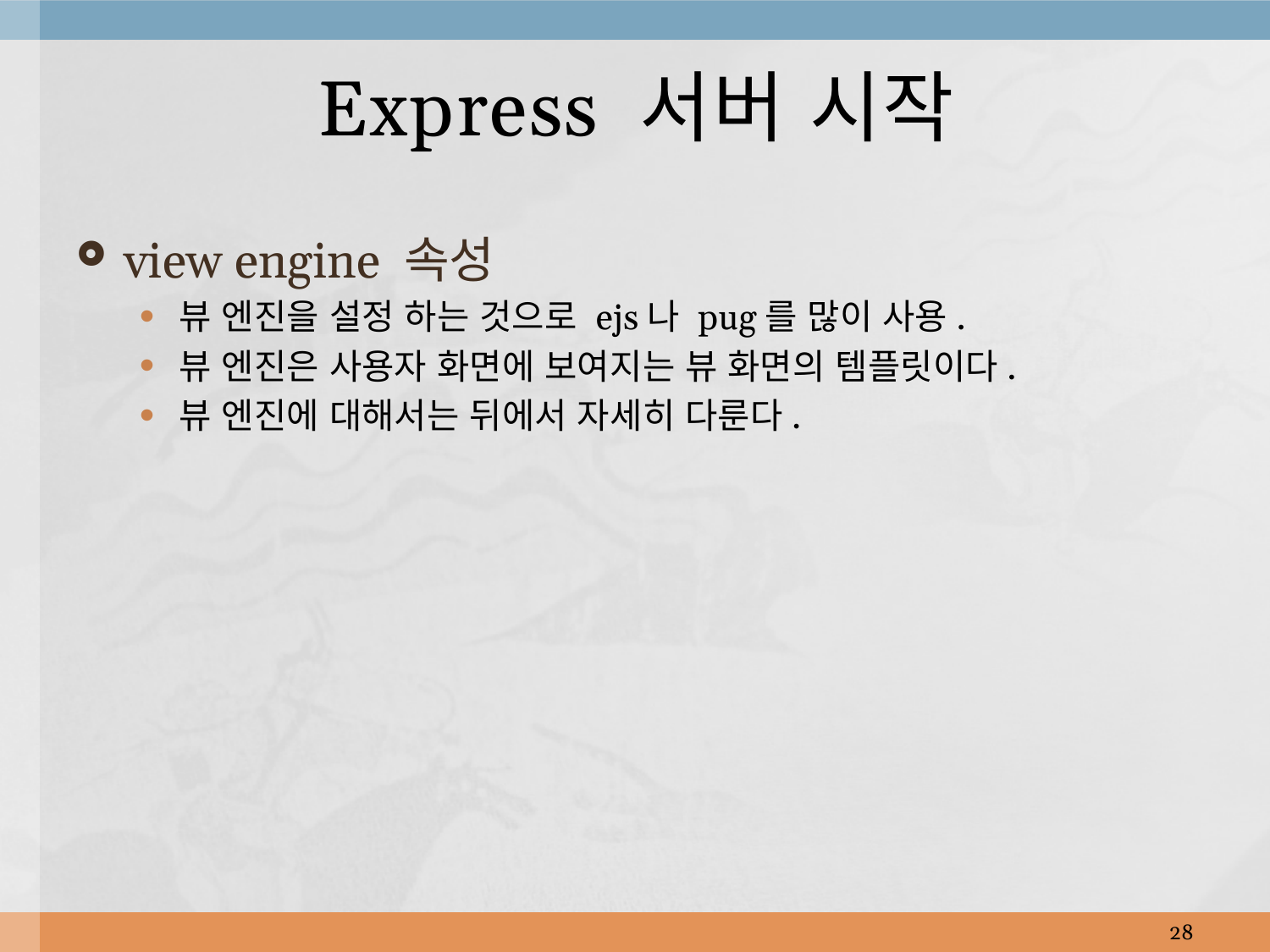

# Express 서버 시작
view engine 속성
뷰 엔진을 설정 하는 것으로 ejs나 pug를 많이 사용.
뷰 엔진은 사용자 화면에 보여지는 뷰 화면의 템플릿이다.
뷰 엔진에 대해서는 뒤에서 자세히 다룬다.
28